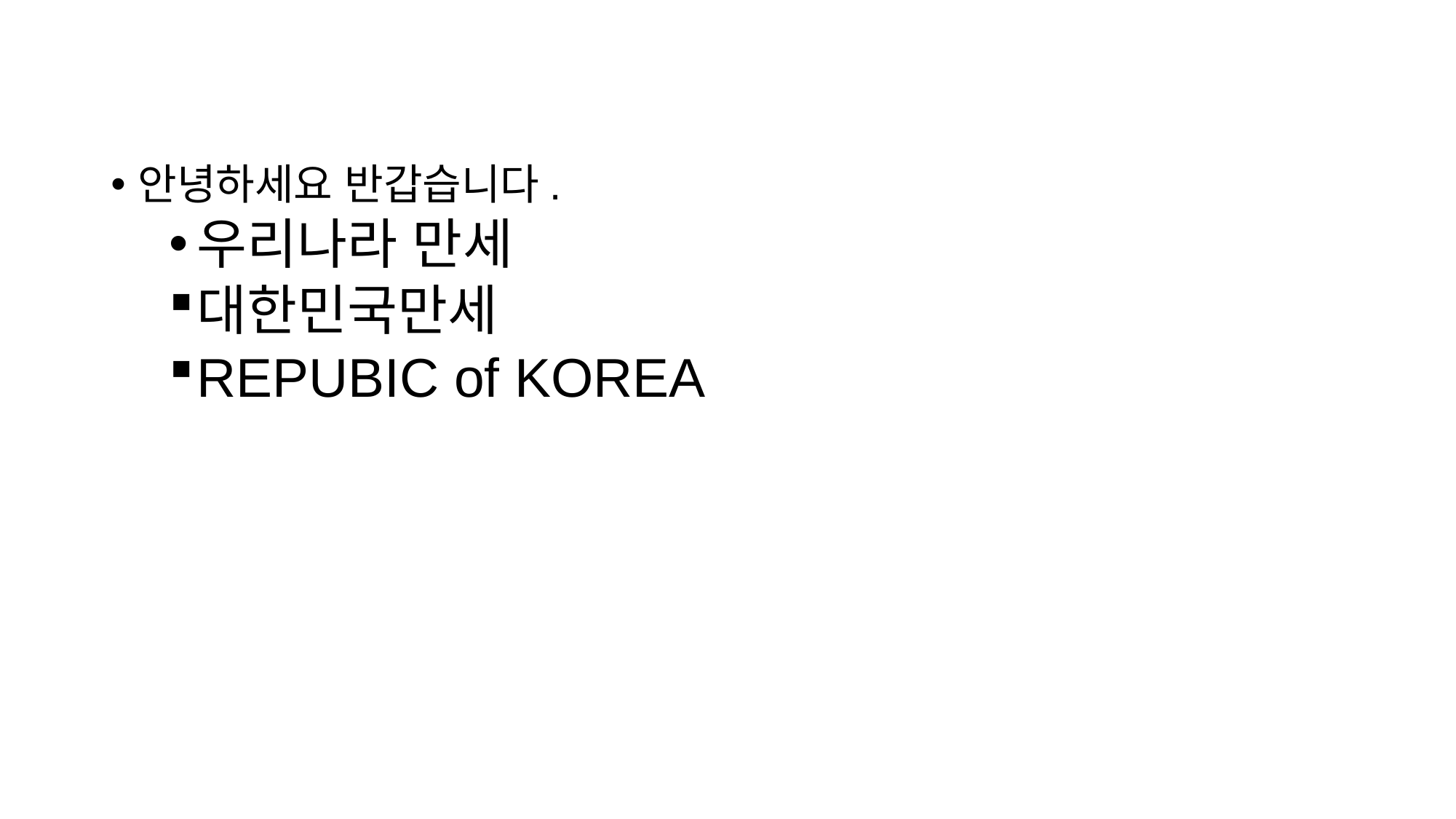

#
안녕하세요 반갑습니다.
우리나라 만세
대한민국만세
REPUBIC of KOREA